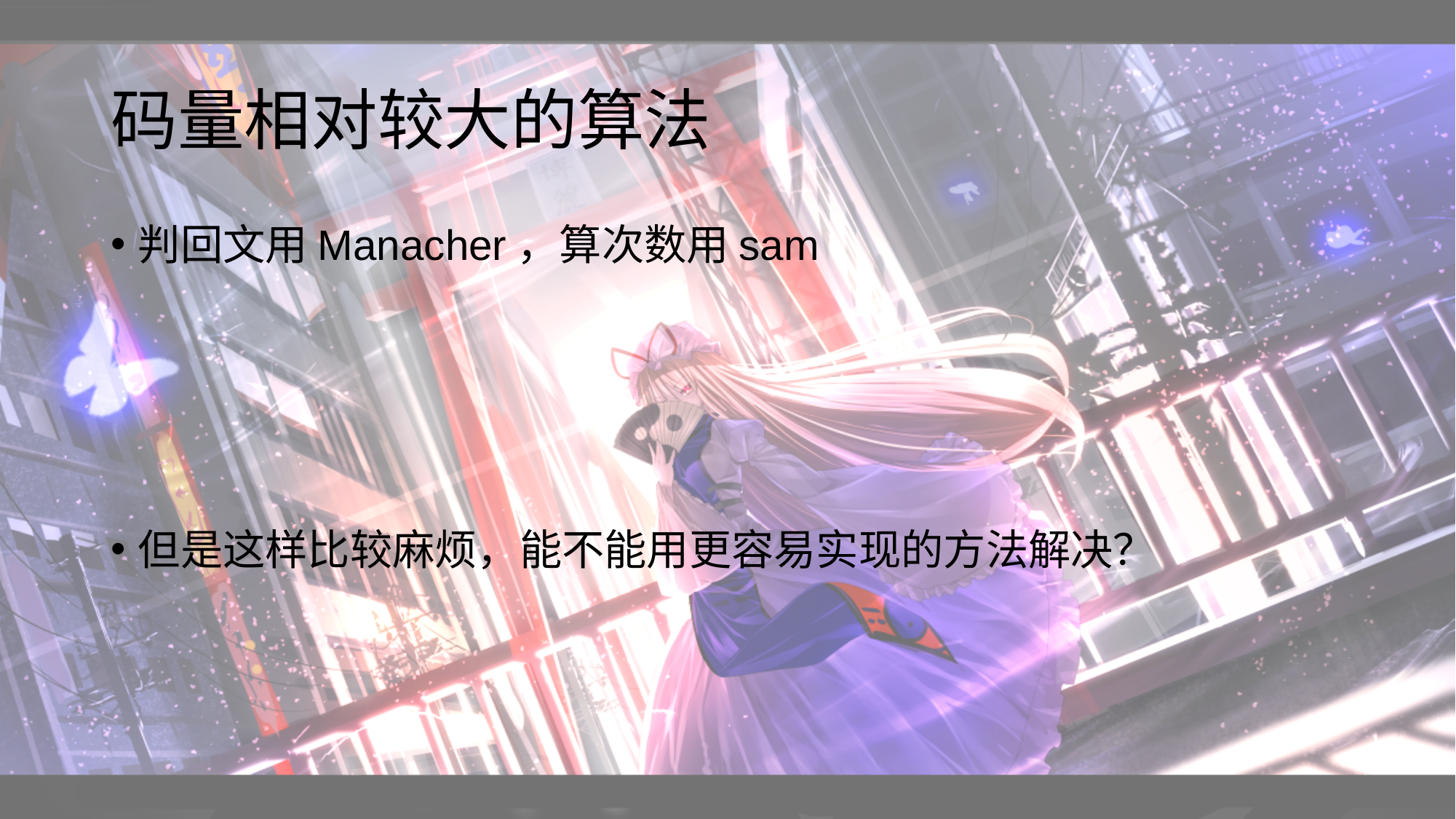

# 码量相对较大的算法
判回文用Manacher，算次数用sam

但是这样比较麻烦，能不能用更容易实现的方法解决？